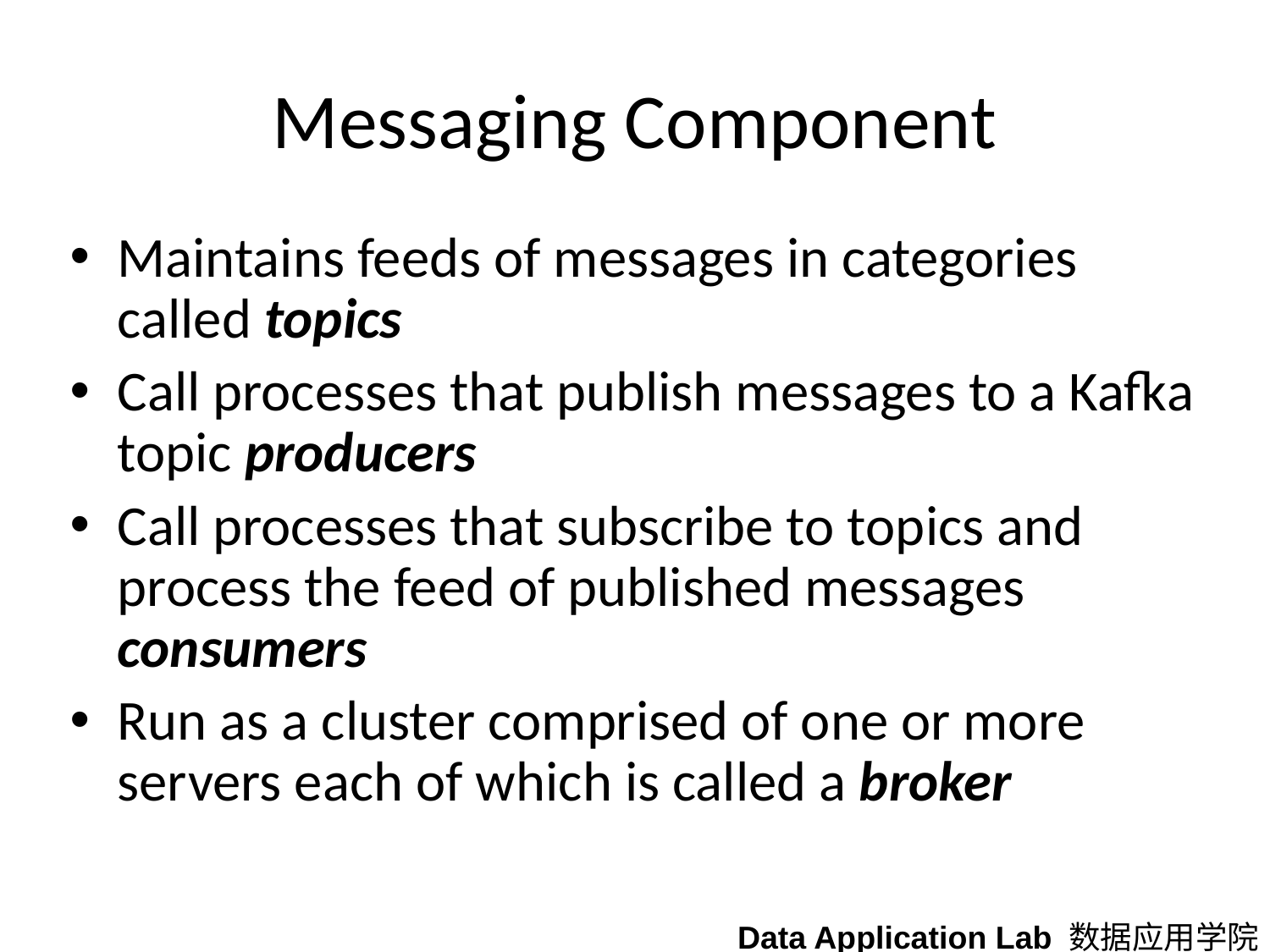

# Messaging Component
Maintains feeds of messages in categories called topics
Call processes that publish messages to a Kafka topic producers
Call processes that subscribe to topics and process the feed of published messages consumers
Run as a cluster comprised of one or more servers each of which is called a broker
Data Application Lab 数据应用学院